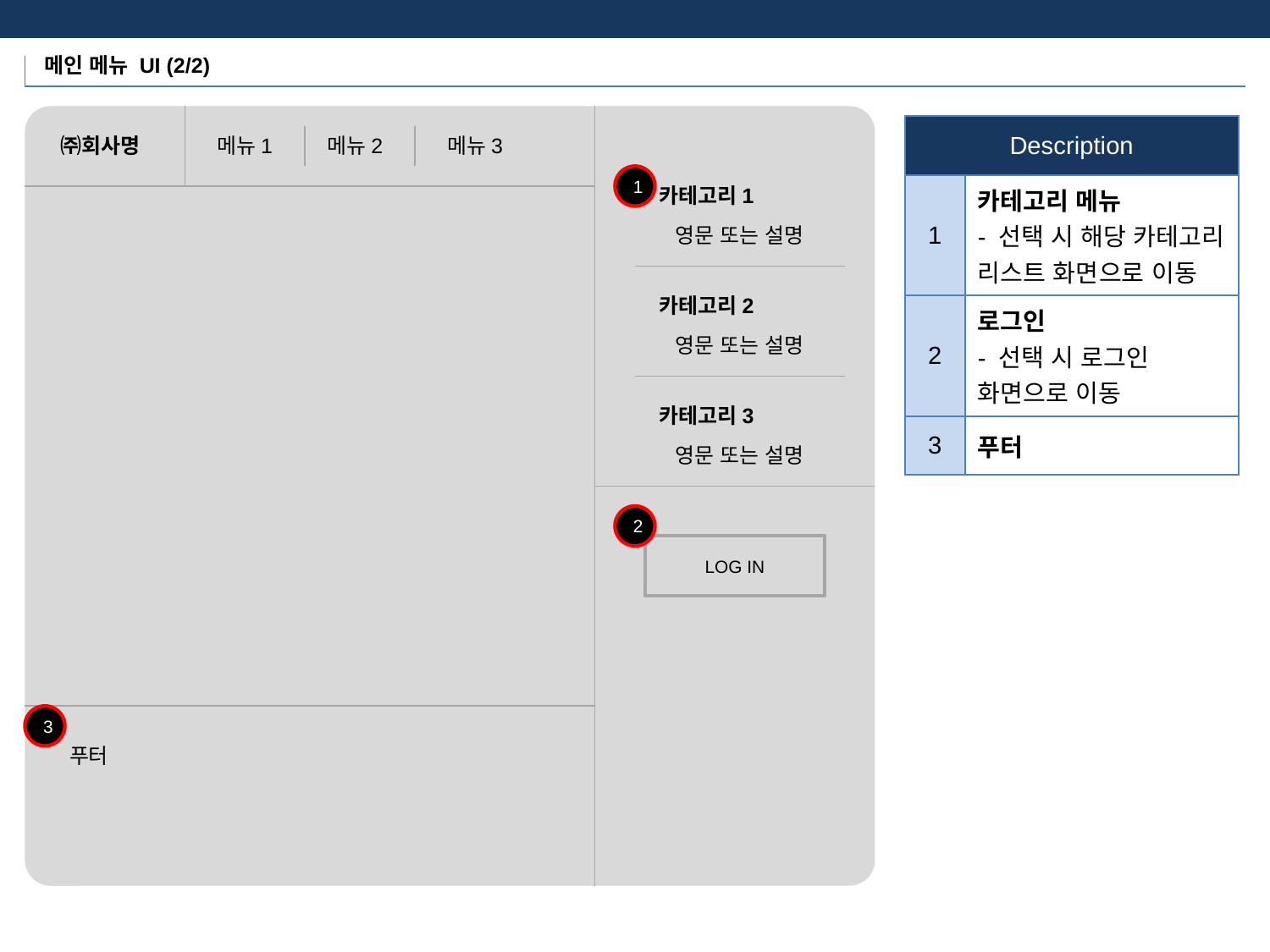

메인 메뉴 UI (2/2)

| Description |  |
| --- | --- |
| 1 | 카테고리 메뉴 - 선택 시 해당 카테고리 리스트 화면으로 이동 |
| 2 | 로그인 - 선택 시 로그인 화면으로 이동 |
| 3 | 푸터 |
㈜회사명
메뉴1
메뉴2
메뉴3
1
카테고리1
영문 또는 설명
카테고리2
영문 또는 설명
카테고리3
영문 또는 설명
2
LOG IN
3
푸터